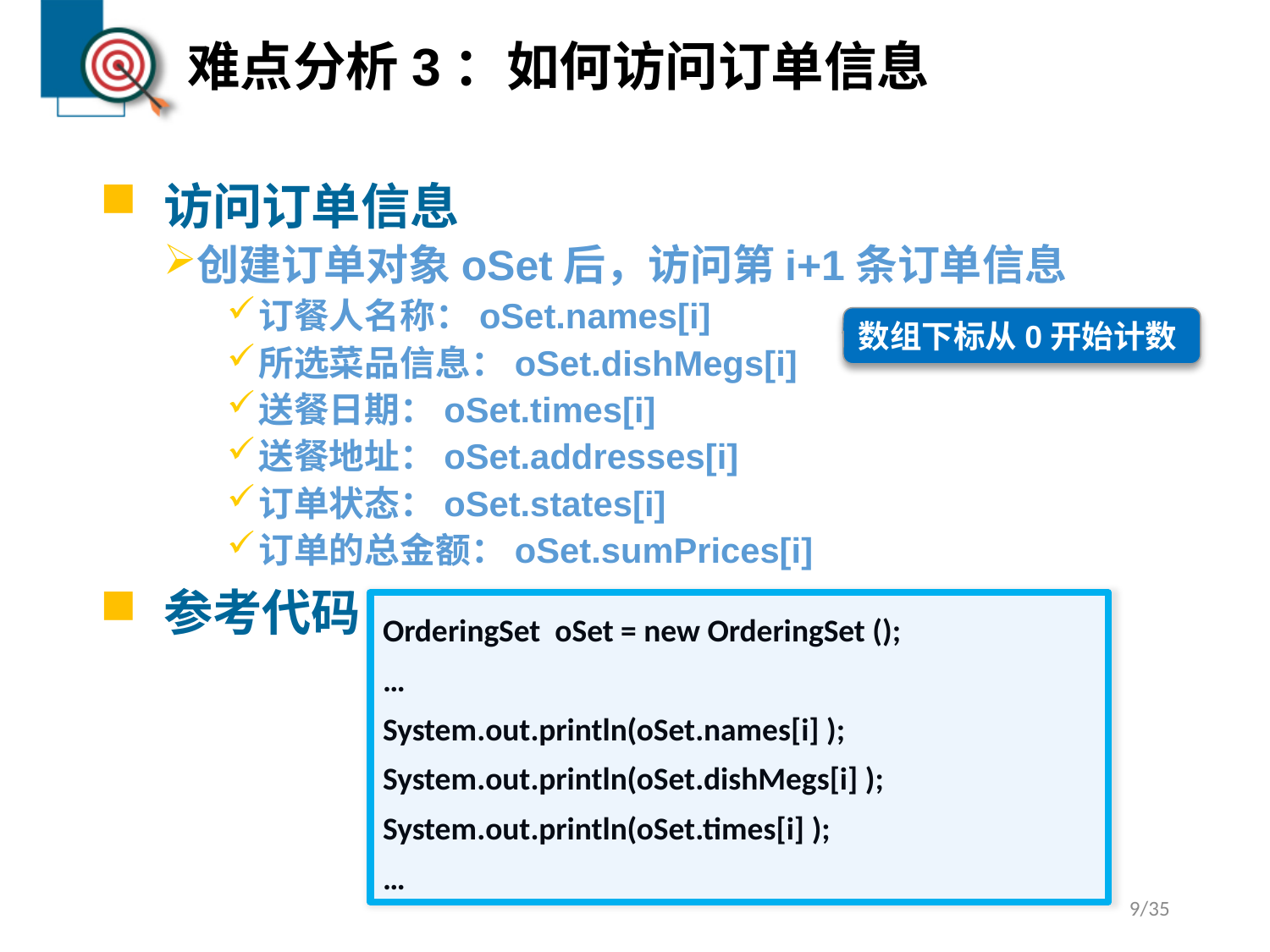

# 难点分析3：如何访问订单信息
访问订单信息
创建订单对象oSet后，访问第i+1条订单信息
订餐人名称：oSet.names[i]
所选菜品信息：oSet.dishMegs[i]
送餐日期：oSet.times[i]
送餐地址：oSet.addresses[i]
订单状态：oSet.states[i]
订单的总金额：oSet.sumPrices[i]
参考代码

数组下标从0开始计数
OrderingSet  oSet = new OrderingSet ();
…
System.out.println(oSet.names[i] );
System.out.println(oSet.dishMegs[i] );
System.out.println(oSet.times[i] );
…
9/35